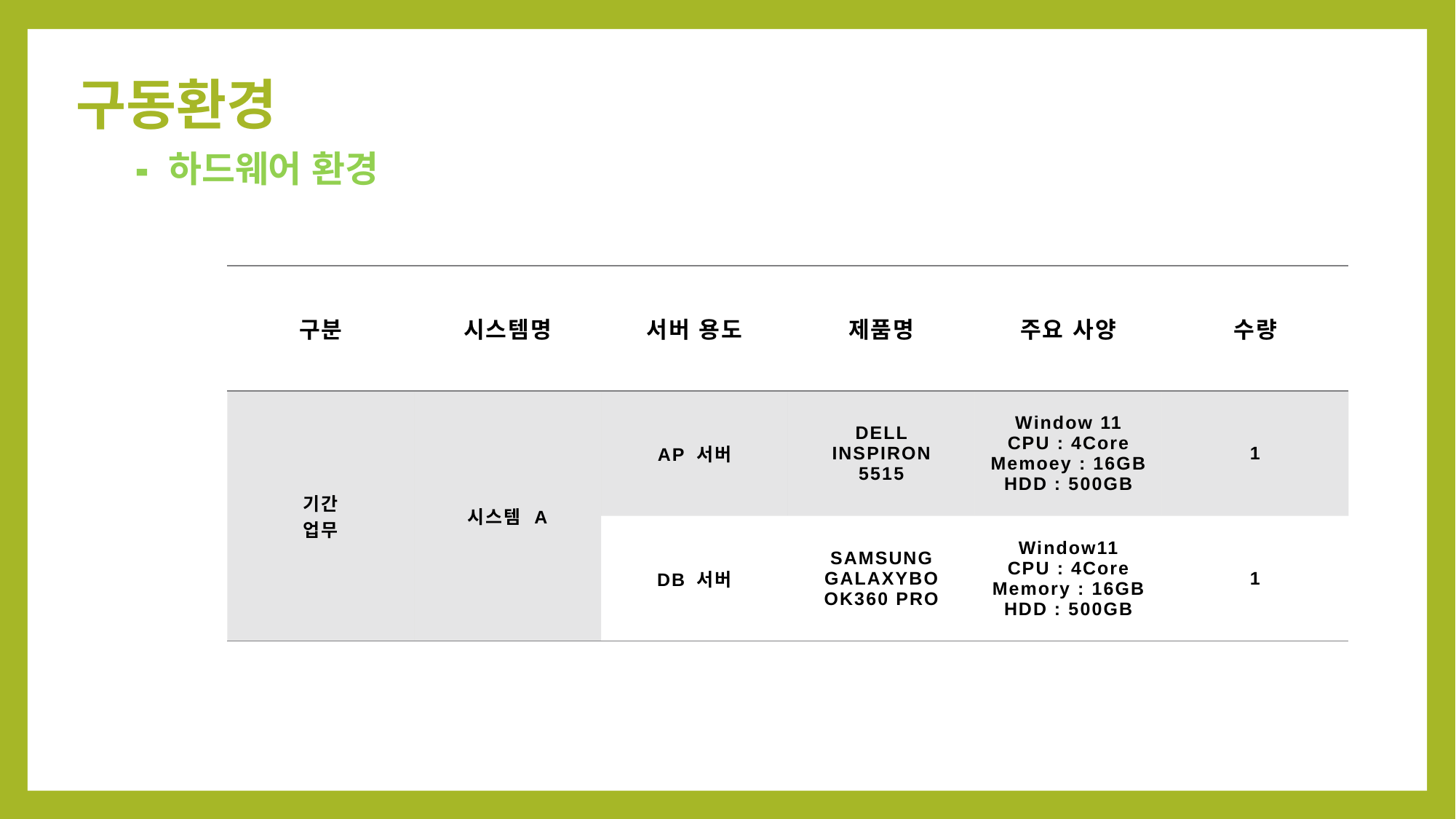

구동환경
- 하드웨어 환경
| 구분 | 시스템명 | 서버 용도 | 제품명 | 주요 사양 | 수량 |
| --- | --- | --- | --- | --- | --- |
| 기간 업무 | 시스템 A | AP 서버 | DELL INSPIRON 5515 | Window 11 CPU : 4Core Memoey : 16GB HDD : 500GB | 1 |
|  |  | DB 서버 | SAMSUNG GALAXYBO OK360 PRO | Window11 CPU : 4Core Memory : 16GB HDD : 500GB | 1 |